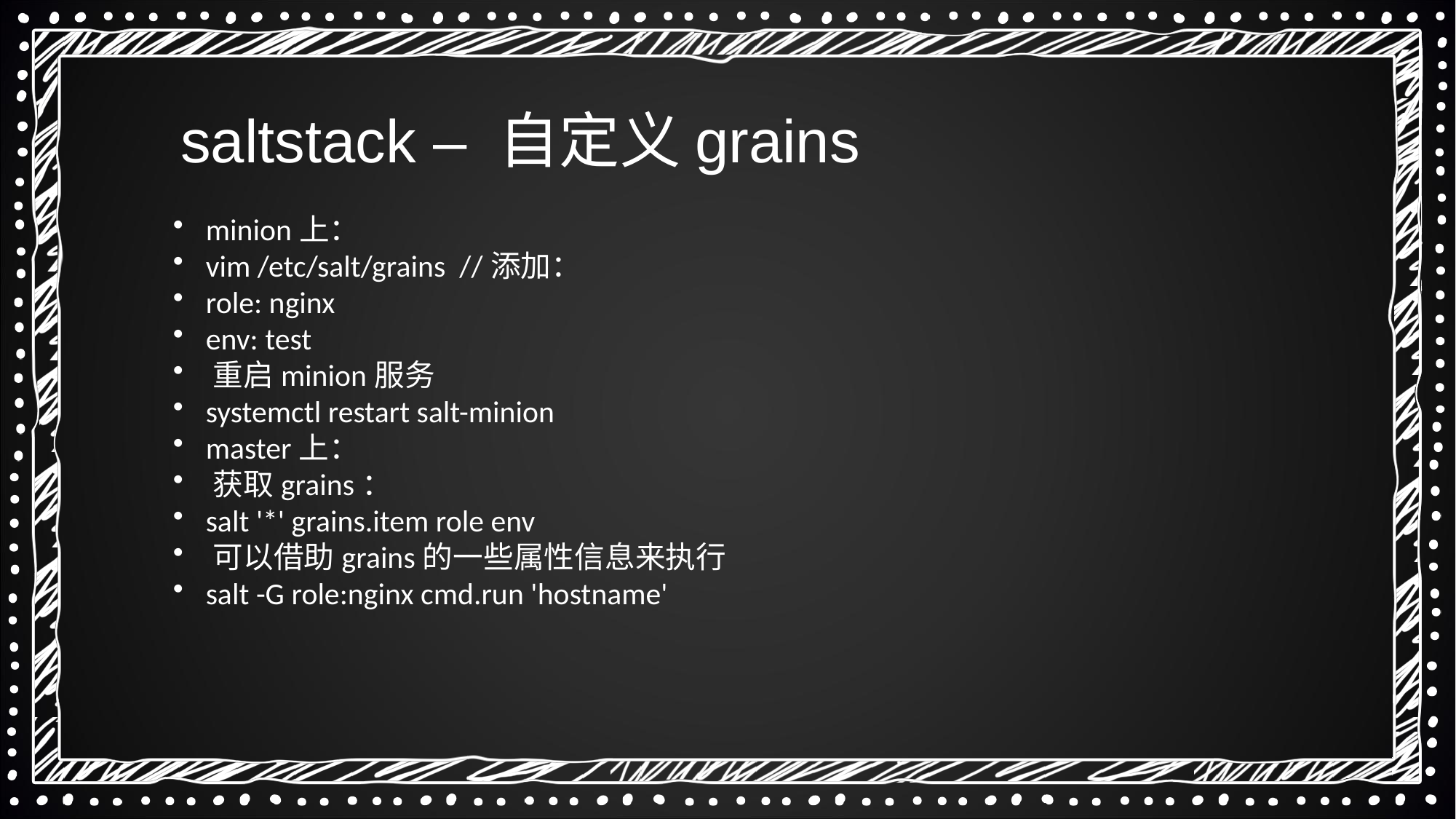

saltstack – 自定义grains
 minion上：
 vim /etc/salt/grains  //添加：
 role: nginx
 env: test
 重启minion服务
 systemctl restart salt-minion
 master上：
 获取grains：
 salt '*' grains.item role env
 可以借助grains的一些属性信息来执行
 salt -G role:nginx cmd.run 'hostname'